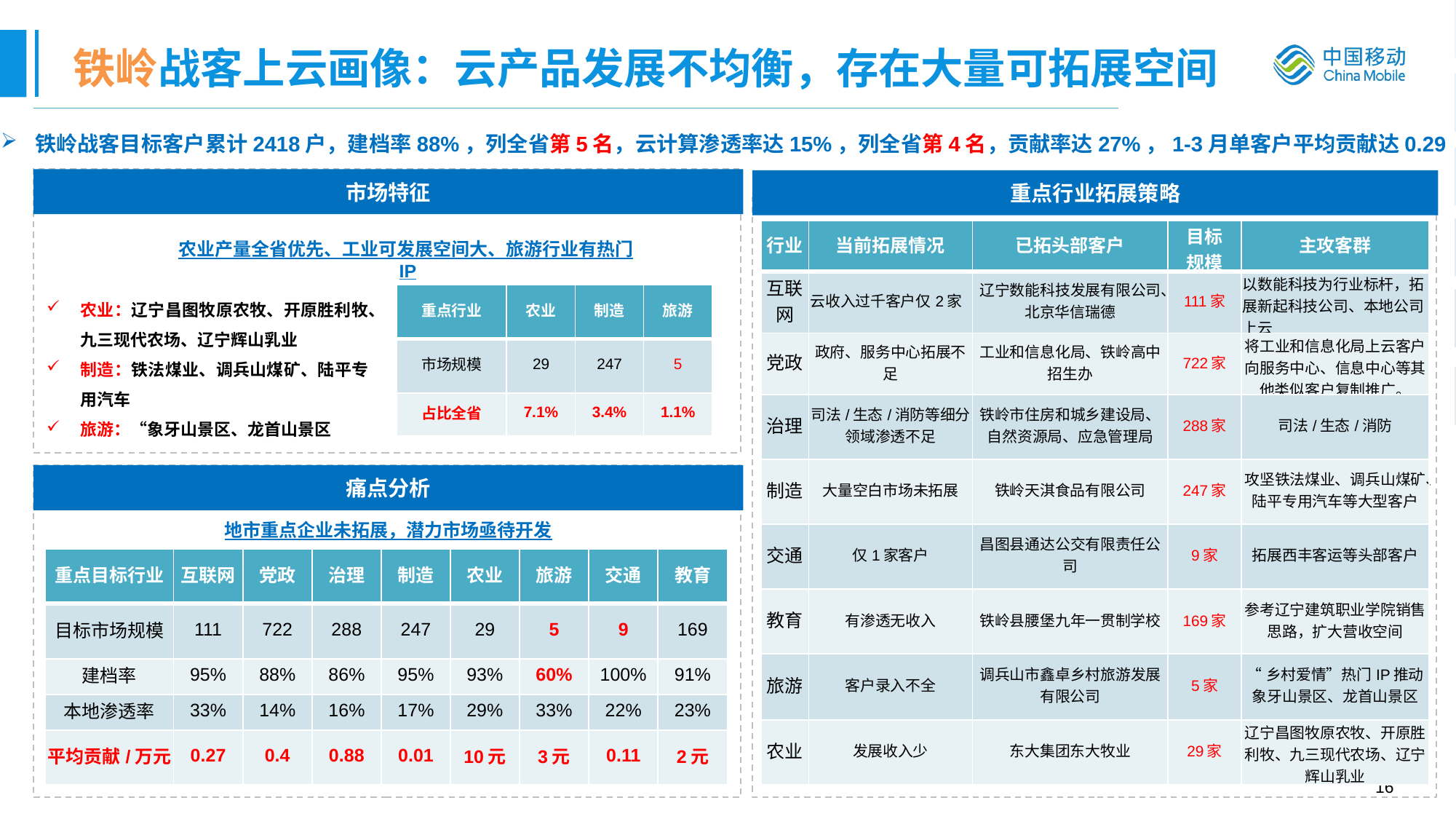

# 铁岭战客上云画像：云产品发展不均衡，存在大量可拓展空间

铁岭战客目标客户累计2418户，建档率88%，列全省第5名，云计算渗透率达15%，列全省第4名，贡献率达27%，1-3月单客户平均贡献达0.29万元。
市场特征

重点行业拓展策略

| 行业 | 当前拓展情况 | 已拓头部客户 | 目标 规模 | 主攻客群 |
| --- | --- | --- | --- | --- |
| 互联网 | 云收入过千客户仅2家 | 辽宁数能科技发展有限公司、北京华信瑞德 | 111家 | 以数能科技为行业标杆，拓展新起科技公司、本地公司上云 |
| 党政 | 政府、服务中心拓展不足 | 工业和信息化局、铁岭高中招生办 | 722家 | 将工业和信息化局上云客户向服务中心、信息中心等其他类似客户复制推广。 |
| 治理 | 司法/生态/消防等细分领域渗透不足 | 铁岭市住房和城乡建设局、自然资源局、应急管理局 | 288家 | 司法/生态/消防 |
| 制造 | 大量空白市场未拓展 | 铁岭天淇食品有限公司 | 247家 | 攻坚铁法煤业、调兵山煤矿、陆平专用汽车等大型客户 |
| 交通 | 仅1家客户 | 昌图县通达公交有限责任公司 | 9家 | 拓展西丰客运等头部客户 |
| 教育 | 有渗透无收入 | 铁岭县腰堡九年一贯制学校 | 169家 | 参考辽宁建筑职业学院销售思路，扩大营收空间 |
| 旅游 | 客户录入不全 | 调兵山市鑫卓乡村旅游发展有限公司 | 5家 | “乡村爱情”热门IP推动象牙山景区、龙首山景区 |
| 农业 | 发展收入少 | 东大集团东大牧业 | 29家 | 辽宁昌图牧原农牧、开原胜利牧、九三现代农场、辽宁辉山乳业 |
农业产量全省优先、工业可发展空间大、旅游行业有热门IP
农业：辽宁昌图牧原农牧、开原胜利牧、九三现代农场、辽宁辉山乳业
制造：铁法煤业、调兵山煤矿、陆平专用汽车
旅游：“象牙山景区、龙首山景区
| 重点行业 | 农业 | 制造 | 旅游 |
| --- | --- | --- | --- |
| 市场规模 | 29 | 247 | 5 |
| 占比全省 | 7.1% | 3.4% | 1.1% |
痛点分析

地市重点企业未拓展，潜力市场亟待开发
| 重点目标行业 | 互联网 | 党政 | 治理 | 制造 | 农业 | 旅游 | 交通 | 教育 |
| --- | --- | --- | --- | --- | --- | --- | --- | --- |
| 目标市场规模 | 111 | 722 | 288 | 247 | 29 | 5 | 9 | 169 |
| 建档率 | 95% | 88% | 86% | 95% | 93% | 60% | 100% | 91% |
| 本地渗透率 | 33% | 14% | 16% | 17% | 29% | 33% | 22% | 23% |
| 平均贡献/万元 | 0.27 | 0.4 | 0.88 | 0.01 | 10元 | 3元 | 0.11 | 2元 |